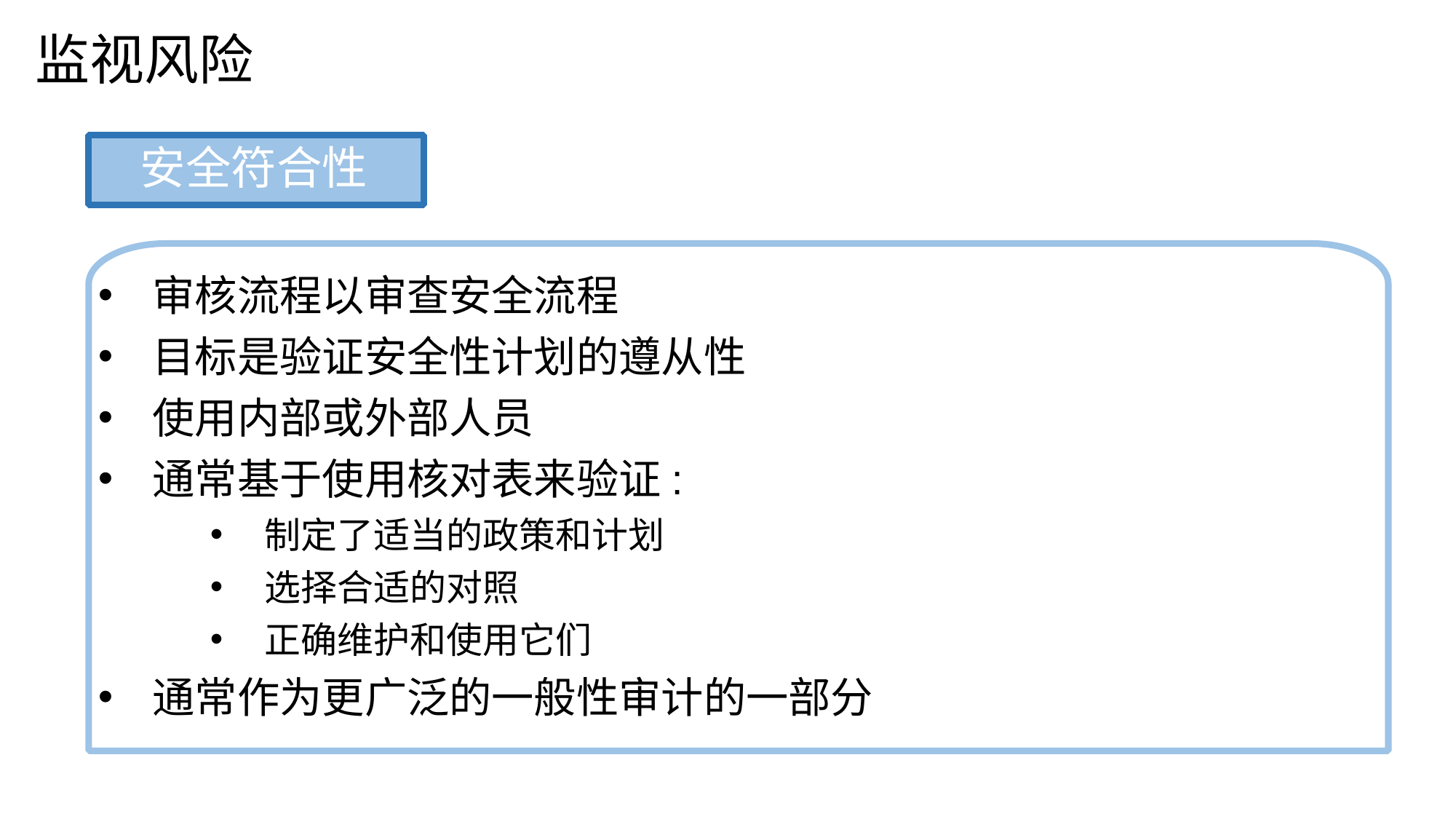

监视风险

安全符合性
审核流程以审查安全流程
目标是验证安全性计划的遵从性
使用内部或外部人员
通常基于使用核对表来验证:
制定了适当的政策和计划
选择合适的对照
正确维护和使用它们
通常作为更广泛的一般性审计的一部分